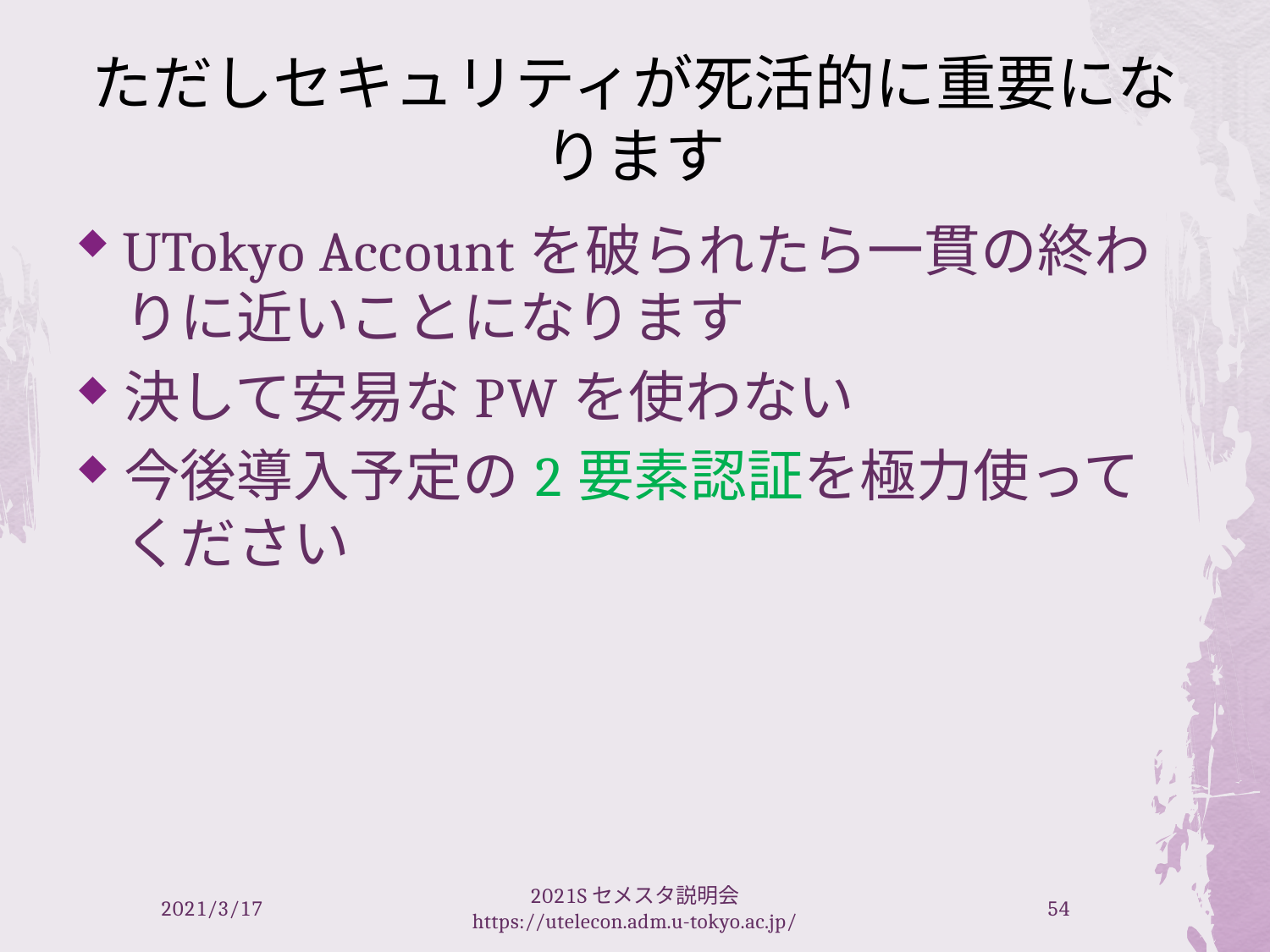

# ただしセキュリティが死活的に重要になります
UTokyo Accountを破られたら一貫の終わりに近いことになります
決して安易なPWを使わない
今後導入予定の2要素認証を極力使ってください
2021/3/17
2021Sセメスタ説明会 https://utelecon.adm.u-tokyo.ac.jp/
54